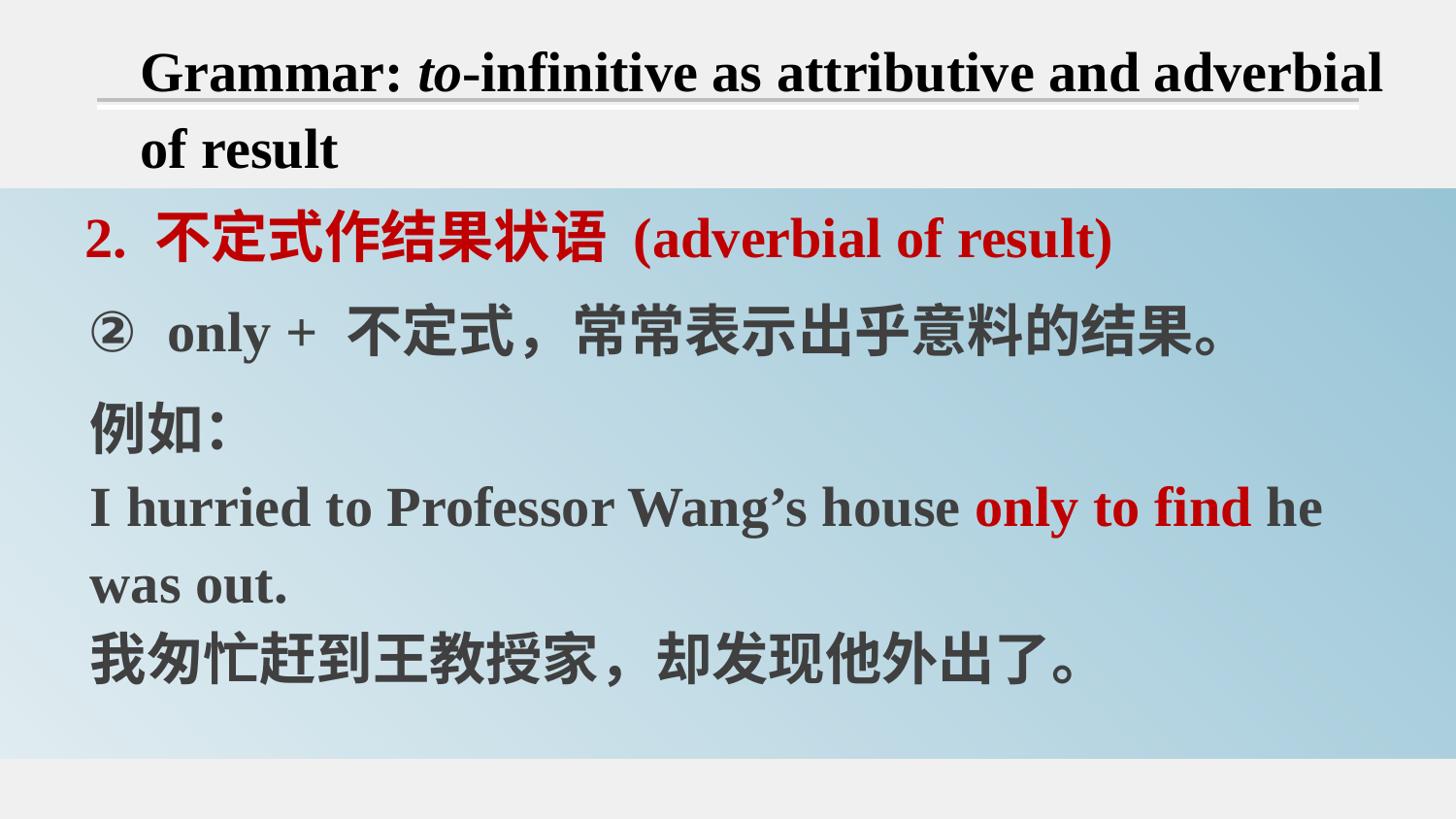

Grammar: to-infinitive as attributive and adverbial of result

2. 不定式作结果状语 (adverbial of result)
②  only + 不定式，常常表示出乎意料的结果。
例如：
I hurried to Professor Wang’s house only to find he
was out.
我匆忙赶到王教授家，却发现他外出了。